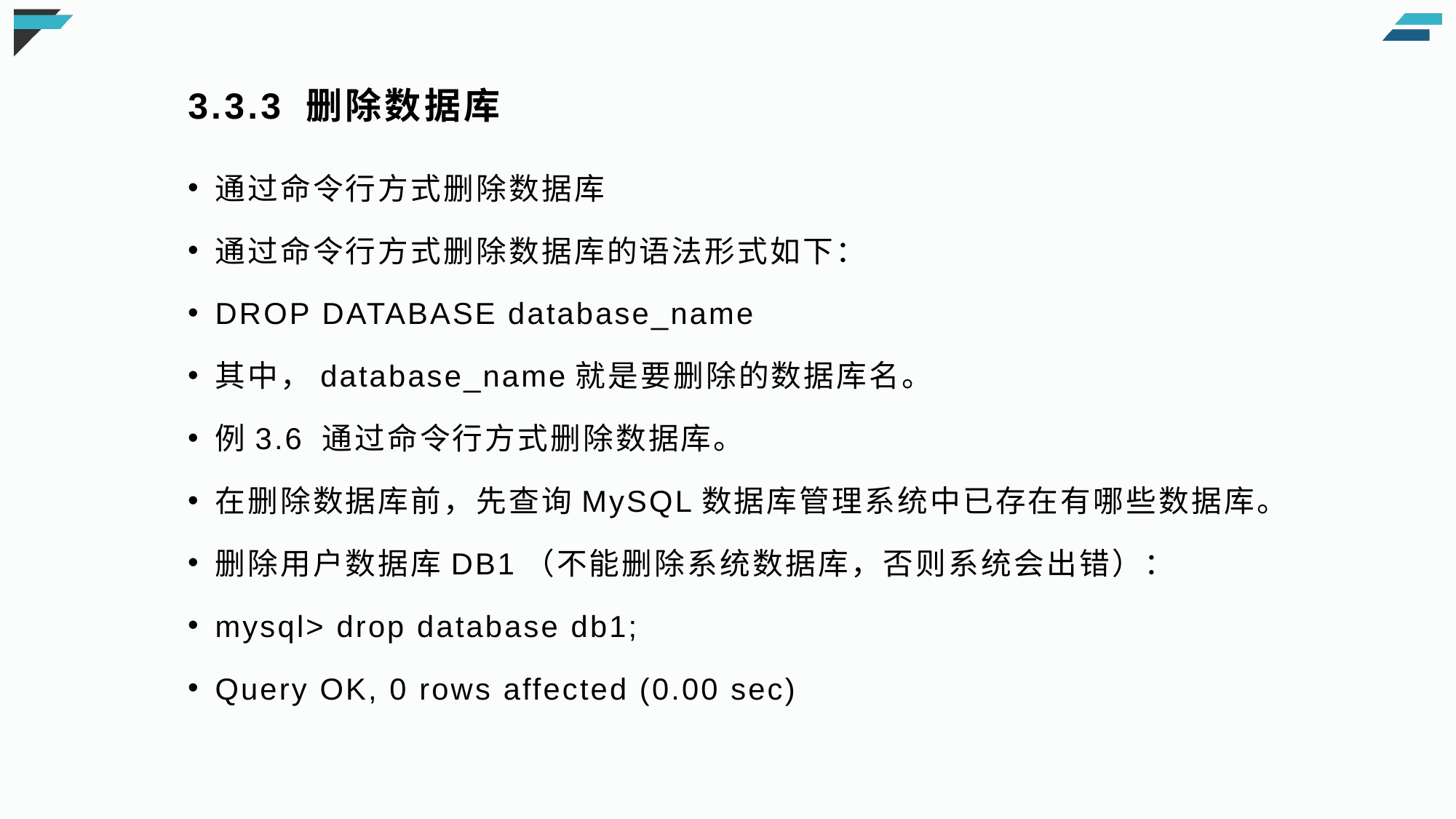

# 3.3.3 删除数据库
通过命令行方式删除数据库
通过命令行方式删除数据库的语法形式如下：
DROP DATABASE database_name
其中，database_name就是要删除的数据库名。
例3.6 通过命令行方式删除数据库。
在删除数据库前，先查询MySQL数据库管理系统中已存在有哪些数据库。
删除用户数据库DB1（不能删除系统数据库，否则系统会出错）：
mysql> drop database db1;
Query OK, 0 rows affected (0.00 sec)